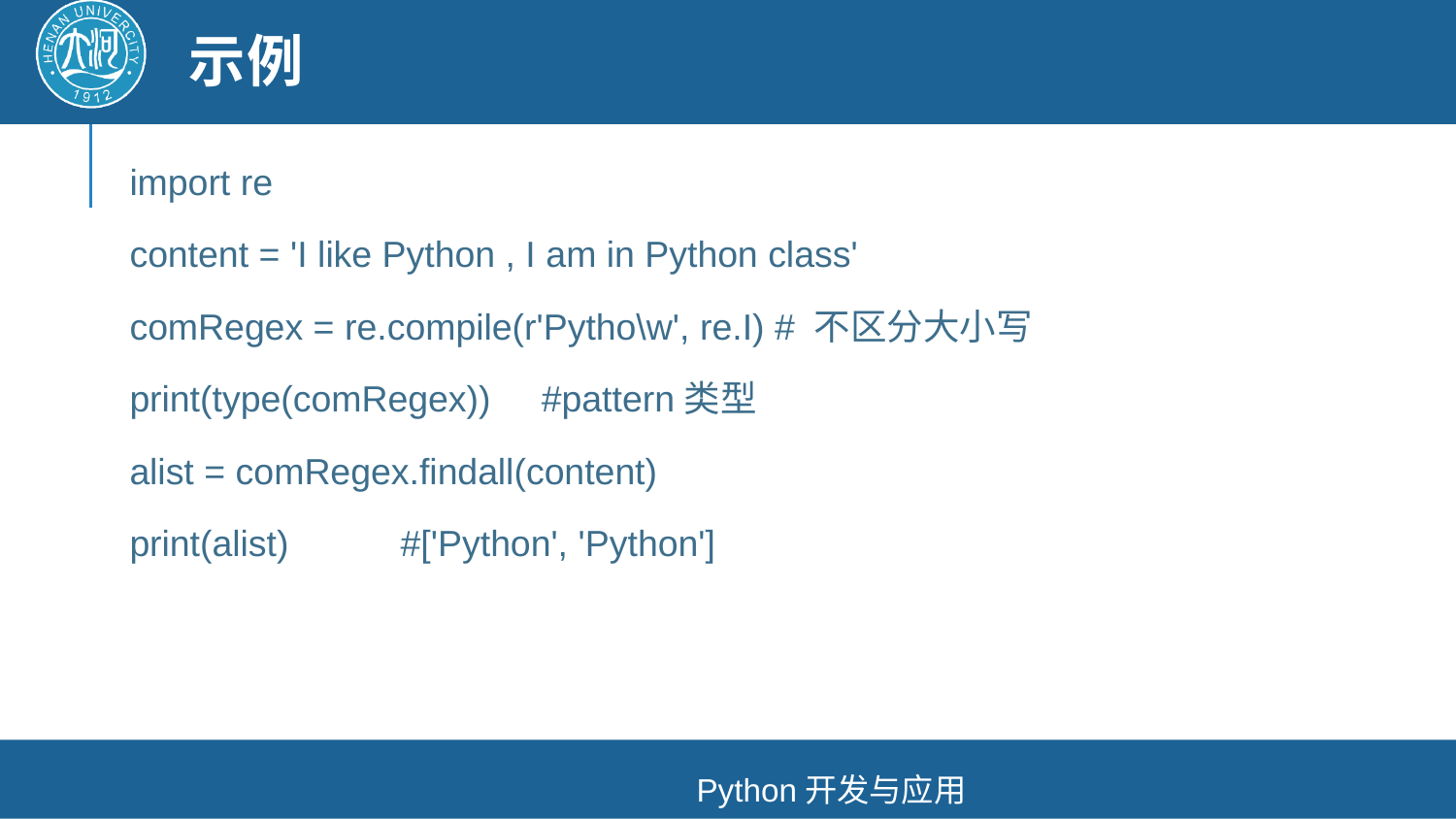

# 示例
import re
content = 'I like Python , I am in Python class'
comRegex = re.compile(r'Pytho\w', re.I) # 不区分大小写
print(type(comRegex))     #pattern类型
alist = comRegex.findall(content)
print(alist)           #['Python', 'Python']

Python开发与应用
49